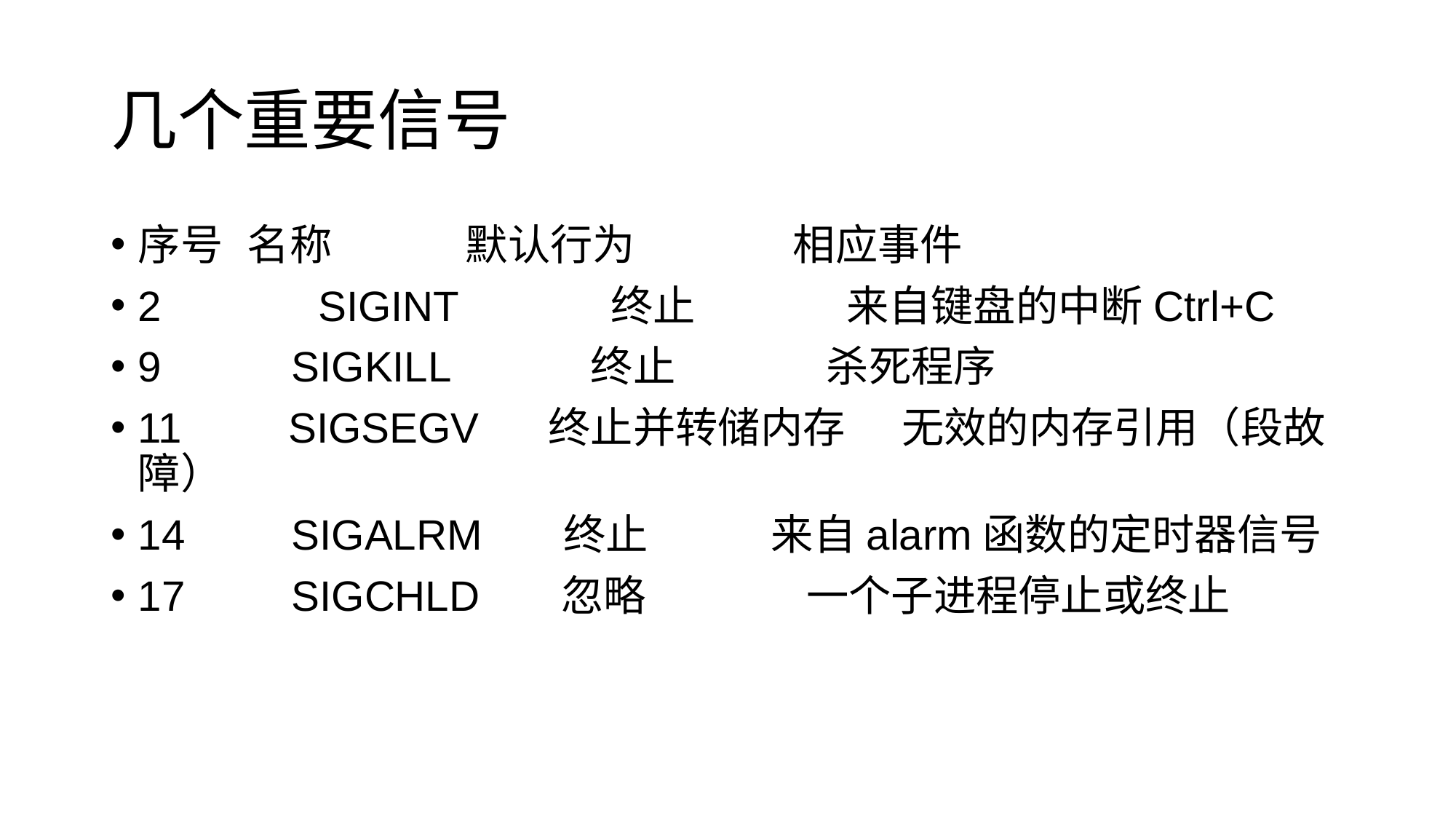

# 几个重要信号
序号	名称		默认行为		相应事件
2	      SIGINT            终止                来自键盘的中断Ctrl+C
9           SIGKILL           终止                杀死程序
11         SIGSEGV     终止并转储内存      无效的内存引用（段故障）
14         SIGALRM      终止             来自alarm函数的定时器信号
17         SIGCHLD      忽略                 一个子进程停止或终止